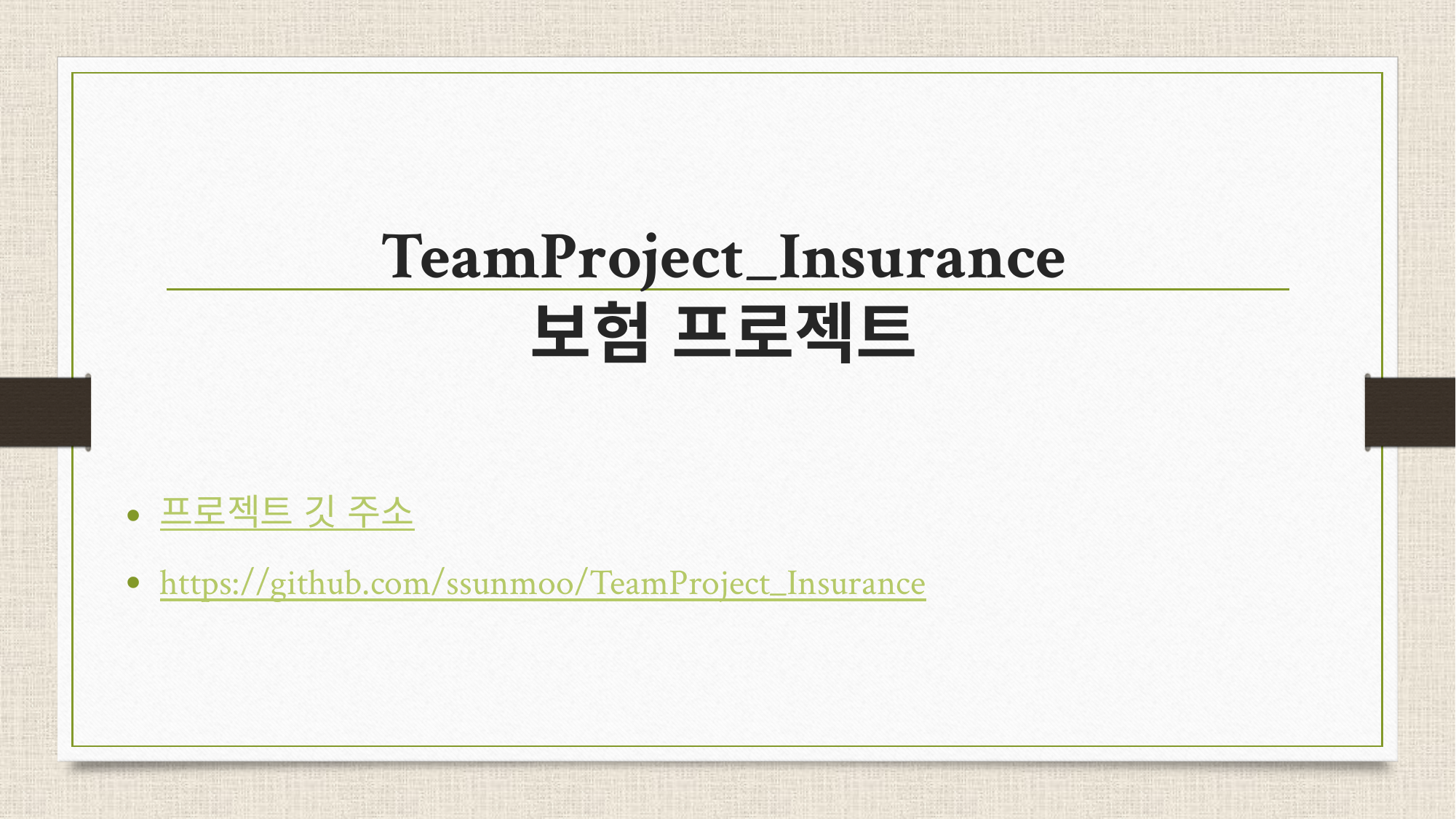

# TeamProject_Insurance 보험 프로젝트
프로젝트 깃 주소
https://github.com/ssunmoo/TeamProject_Insurance